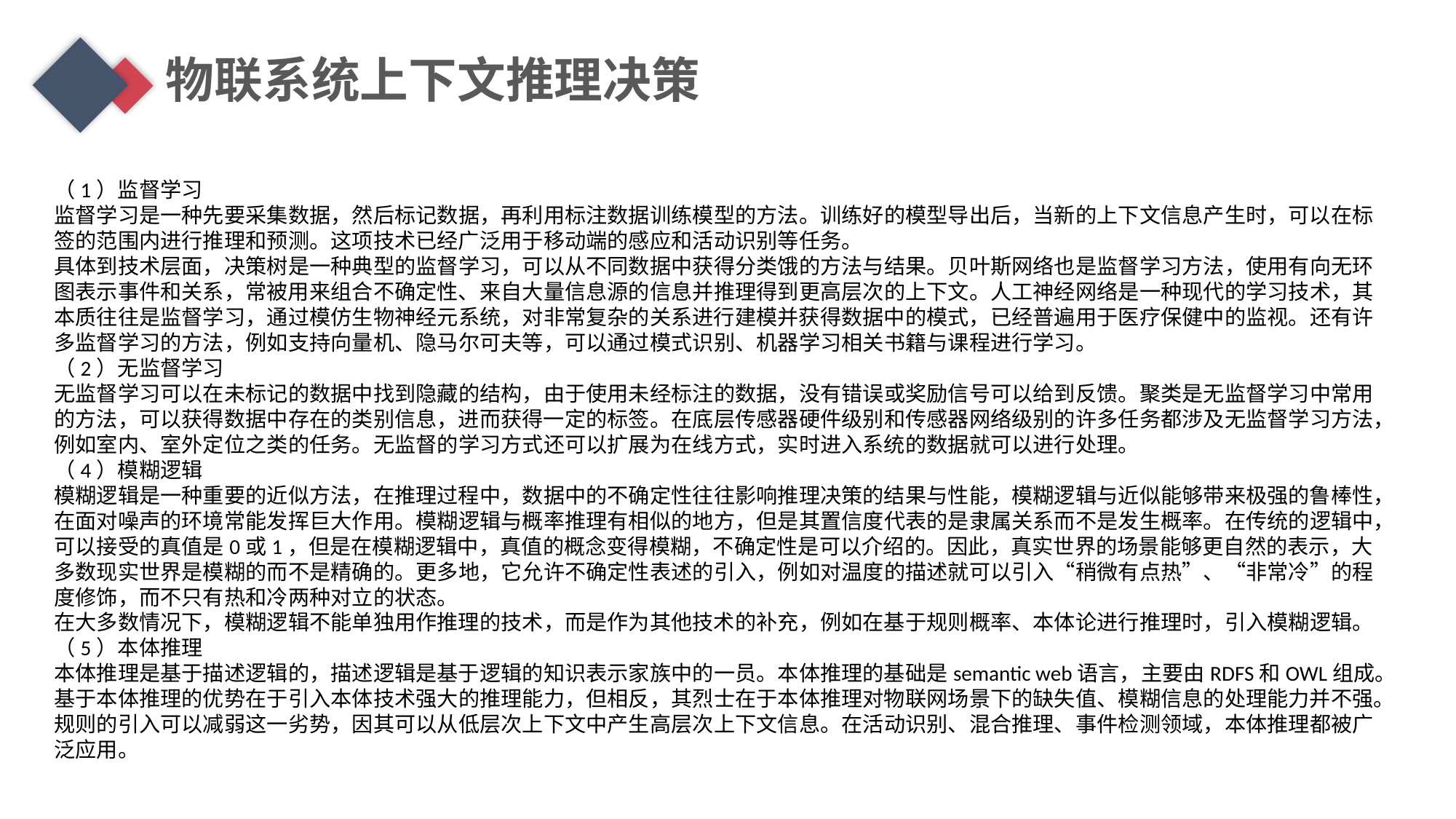

物联系统上下文推理决策

（1）监督学习
监督学习是一种先要采集数据，然后标记数据，再利用标注数据训练模型的方法。训练好的模型导出后，当新的上下文信息产生时，可以在标签的范围内进行推理和预测。这项技术已经广泛用于移动端的感应和活动识别等任务。
具体到技术层面，决策树是一种典型的监督学习，可以从不同数据中获得分类饿的方法与结果。贝叶斯网络也是监督学习方法，使用有向无环图表示事件和关系，常被用来组合不确定性、来自大量信息源的信息并推理得到更高层次的上下文。人工神经网络是一种现代的学习技术，其本质往往是监督学习，通过模仿生物神经元系统，对非常复杂的关系进行建模并获得数据中的模式，已经普遍用于医疗保健中的监视。还有许多监督学习的方法，例如支持向量机、隐马尔可夫等，可以通过模式识别、机器学习相关书籍与课程进行学习。
（2）无监督学习
无监督学习可以在未标记的数据中找到隐藏的结构，由于使用未经标注的数据，没有错误或奖励信号可以给到反馈。聚类是无监督学习中常用的方法，可以获得数据中存在的类别信息，进而获得一定的标签。在底层传感器硬件级别和传感器网络级别的许多任务都涉及无监督学习方法，例如室内、室外定位之类的任务。无监督的学习方式还可以扩展为在线方式，实时进入系统的数据就可以进行处理。
（4）模糊逻辑
模糊逻辑是一种重要的近似方法，在推理过程中，数据中的不确定性往往影响推理决策的结果与性能，模糊逻辑与近似能够带来极强的鲁棒性，在面对噪声的环境常能发挥巨大作用。模糊逻辑与概率推理有相似的地方，但是其置信度代表的是隶属关系而不是发生概率。在传统的逻辑中，可以接受的真值是0或1，但是在模糊逻辑中，真值的概念变得模糊，不确定性是可以介绍的。因此，真实世界的场景能够更自然的表示，大多数现实世界是模糊的而不是精确的。更多地，它允许不确定性表述的引入，例如对温度的描述就可以引入“稍微有点热”、“非常冷”的程度修饰，而不只有热和冷两种对立的状态。
在大多数情况下，模糊逻辑不能单独用作推理的技术，而是作为其他技术的补充，例如在基于规则概率、本体论进行推理时，引入模糊逻辑。
（5）本体推理
本体推理是基于描述逻辑的，描述逻辑是基于逻辑的知识表示家族中的一员。本体推理的基础是semantic web语言，主要由RDFS和OWL组成。基于本体推理的优势在于引入本体技术强大的推理能力，但相反，其烈士在于本体推理对物联网场景下的缺失值、模糊信息的处理能力并不强。规则的引入可以减弱这一劣势，因其可以从低层次上下文中产生高层次上下文信息。在活动识别、混合推理、事件检测领域，本体推理都被广泛应用。